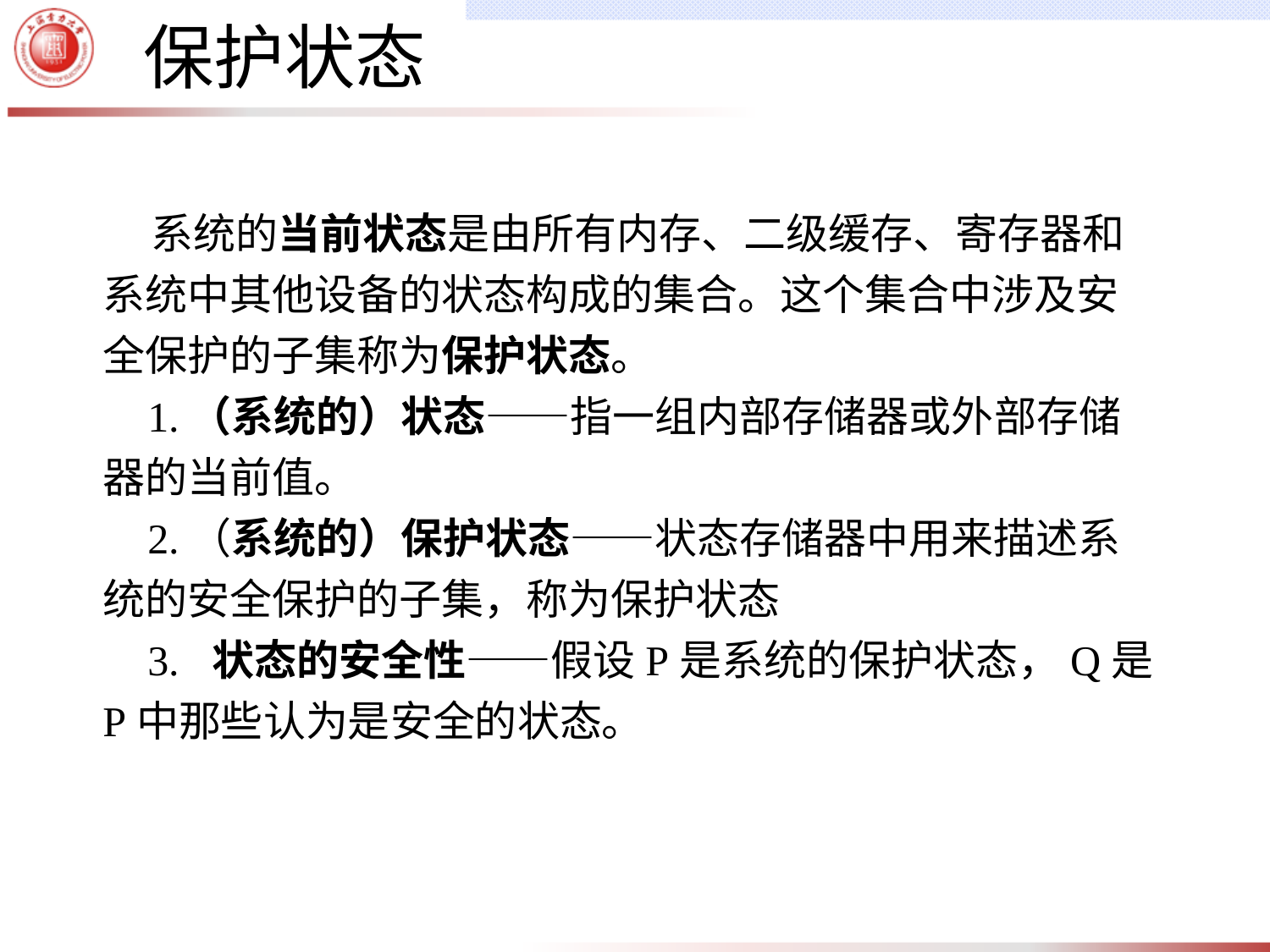

保护状态
    系统的当前状态是由所有内存、二级缓存、寄存器和系统中其他设备的状态构成的集合。这个集合中涉及安全保护的子集称为保护状态。
    1.（系统的）状态——指一组内部存储器或外部存储器的当前值。
    2.（系统的）保护状态——状态存储器中用来描述系统的安全保护的子集，称为保护状态
    3.  状态的安全性——假设P是系统的保护状态，Q是P中那些认为是安全的状态。